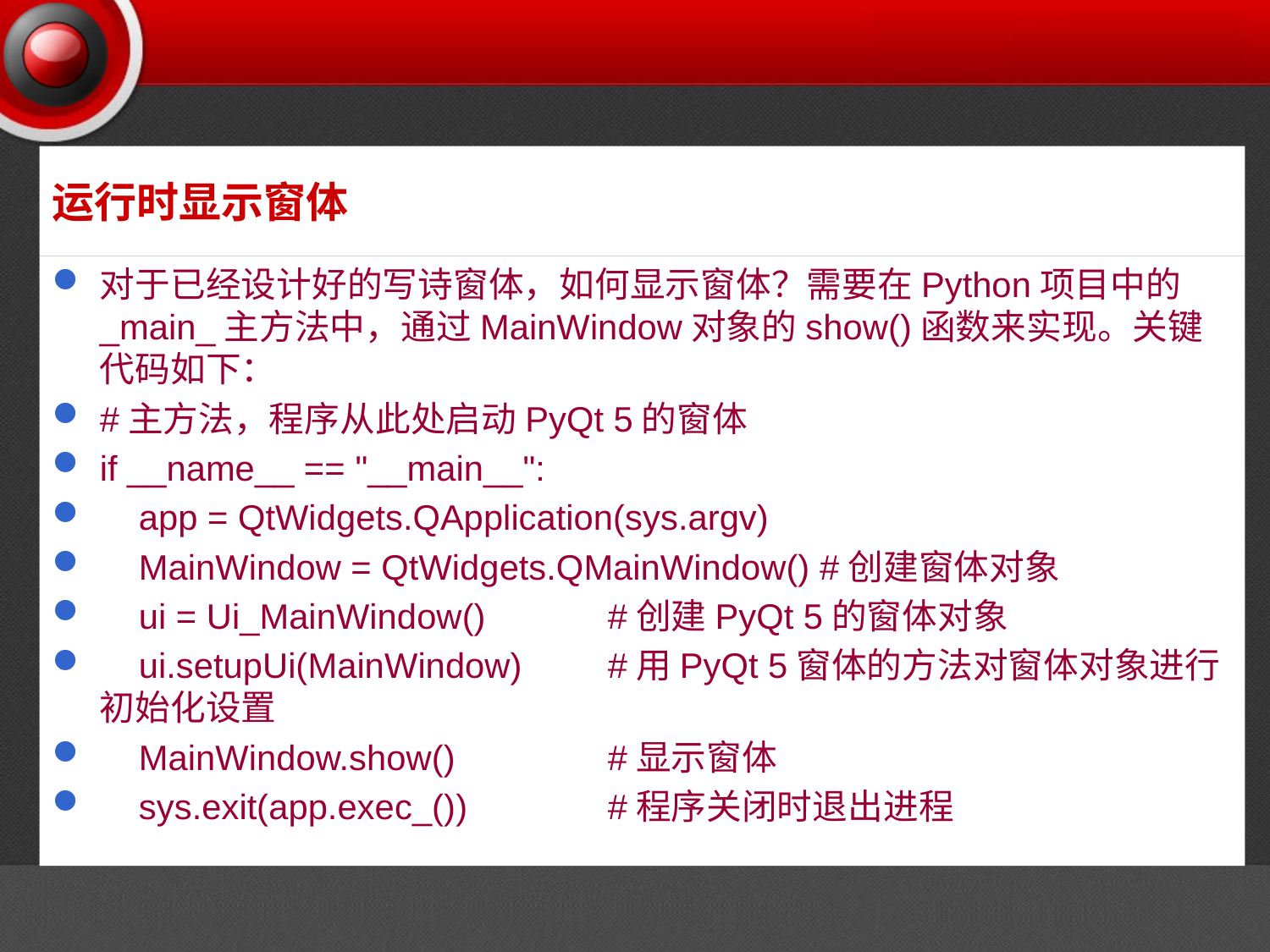

# 运行时显示窗体
对于已经设计好的写诗窗体，如何显示窗体？需要在Python项目中的_main_主方法中，通过MainWindow对象的show()函数来实现。关键代码如下：
#主方法，程序从此处启动PyQt 5的窗体
if __name__ == "__main__":
    app = QtWidgets.QApplication(sys.argv)
    MainWindow = QtWidgets.QMainWindow() #创建窗体对象
    ui = Ui_MainWindow() 	#创建PyQt 5的窗体对象
    ui.setupUi(MainWindow) 	#用PyQt 5窗体的方法对窗体对象进行初始化设置
    MainWindow.show() 		#显示窗体
    sys.exit(app.exec_())  	#程序关闭时退出进程